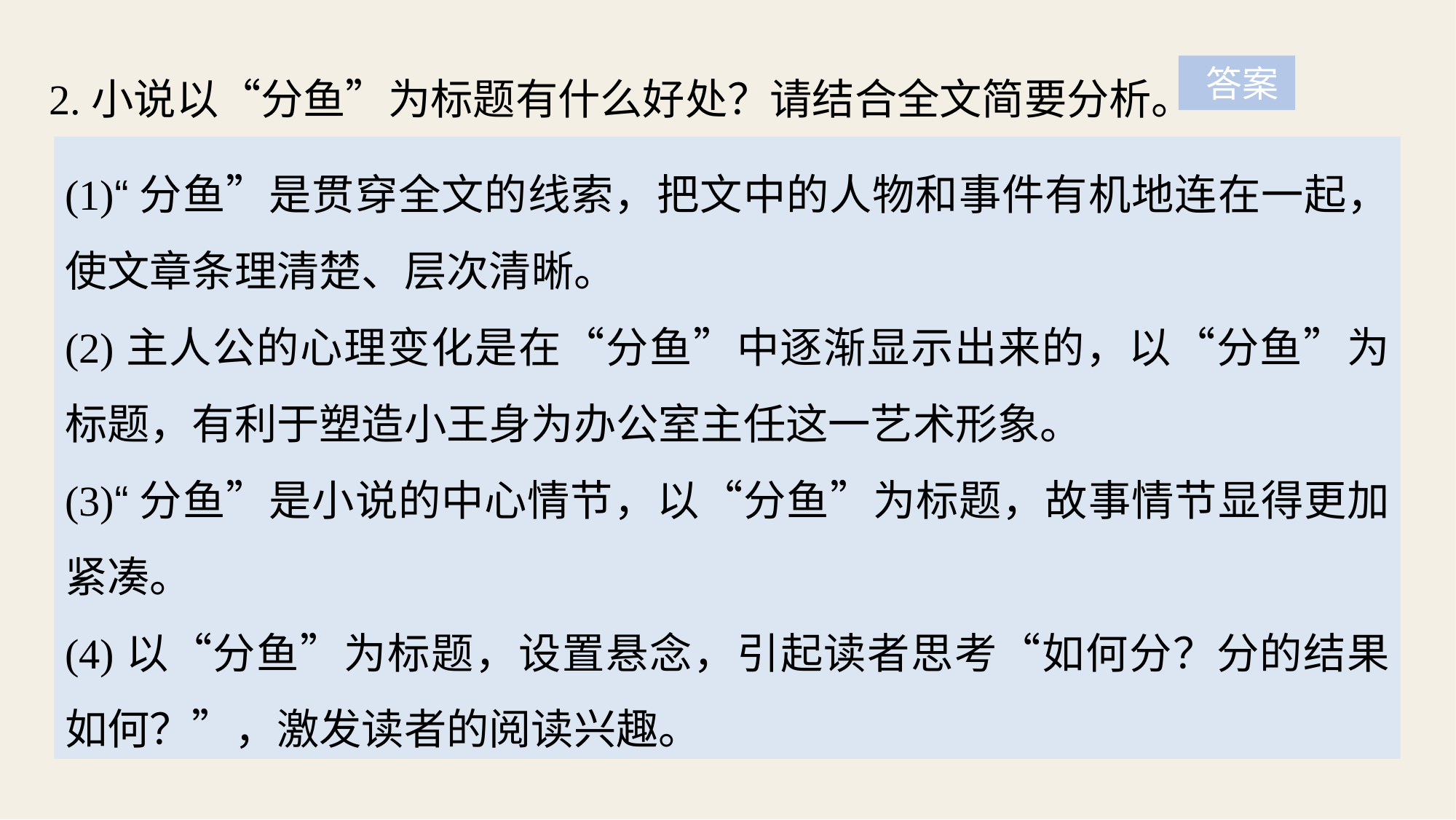

2.小说以“分鱼”为标题有什么好处？请结合全文简要分析。
 答案
(1)“分鱼”是贯穿全文的线索，把文中的人物和事件有机地连在一起，使文章条理清楚、层次清晰。
(2)主人公的心理变化是在“分鱼”中逐渐显示出来的，以“分鱼”为标题，有利于塑造小王身为办公室主任这一艺术形象。
(3)“分鱼”是小说的中心情节，以“分鱼”为标题，故事情节显得更加紧凑。
(4)以“分鱼”为标题，设置悬念，引起读者思考“如何分？分的结果如何？”，激发读者的阅读兴趣。